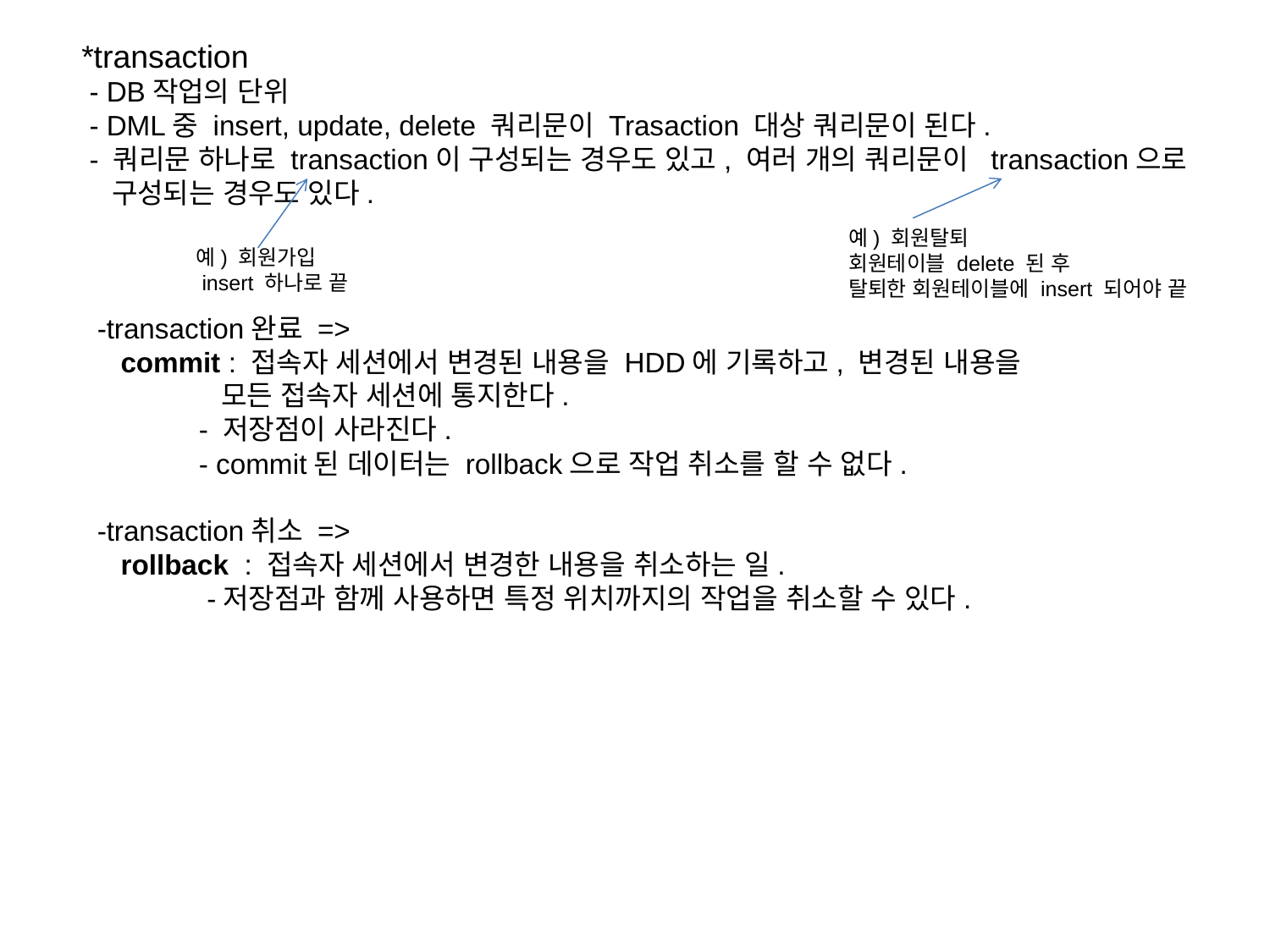

*transaction
 - DB작업의 단위
 - DML중 insert, update, delete 쿼리문이 Trasaction 대상 쿼리문이 된다.
 - 쿼리문 하나로 transaction이 구성되는 경우도 있고, 여러 개의 쿼리문이  transaction으로
   구성되는 경우도 있다.

  -transaction완료 =>
     commit : 접속자 세션에서 변경된 내용을 HDD에 기록하고, 변경된 내용을
                 모든 접속자 세션에 통지한다.
               - 저장점이 사라진다.
               - commit된 데이터는 rollback으로 작업 취소를 할 수 없다.

  -transaction취소 =>
     rollback  : 접속자 세션에서 변경한 내용을 취소하는 일.
                -저장점과 함께 사용하면 특정 위치까지의 작업을 취소할 수 있다.

예) 회원탈퇴
회원테이블 delete 된 후
탈퇴한 회원테이블에 insert 되어야 끝
예) 회원가입
 insert 하나로 끝